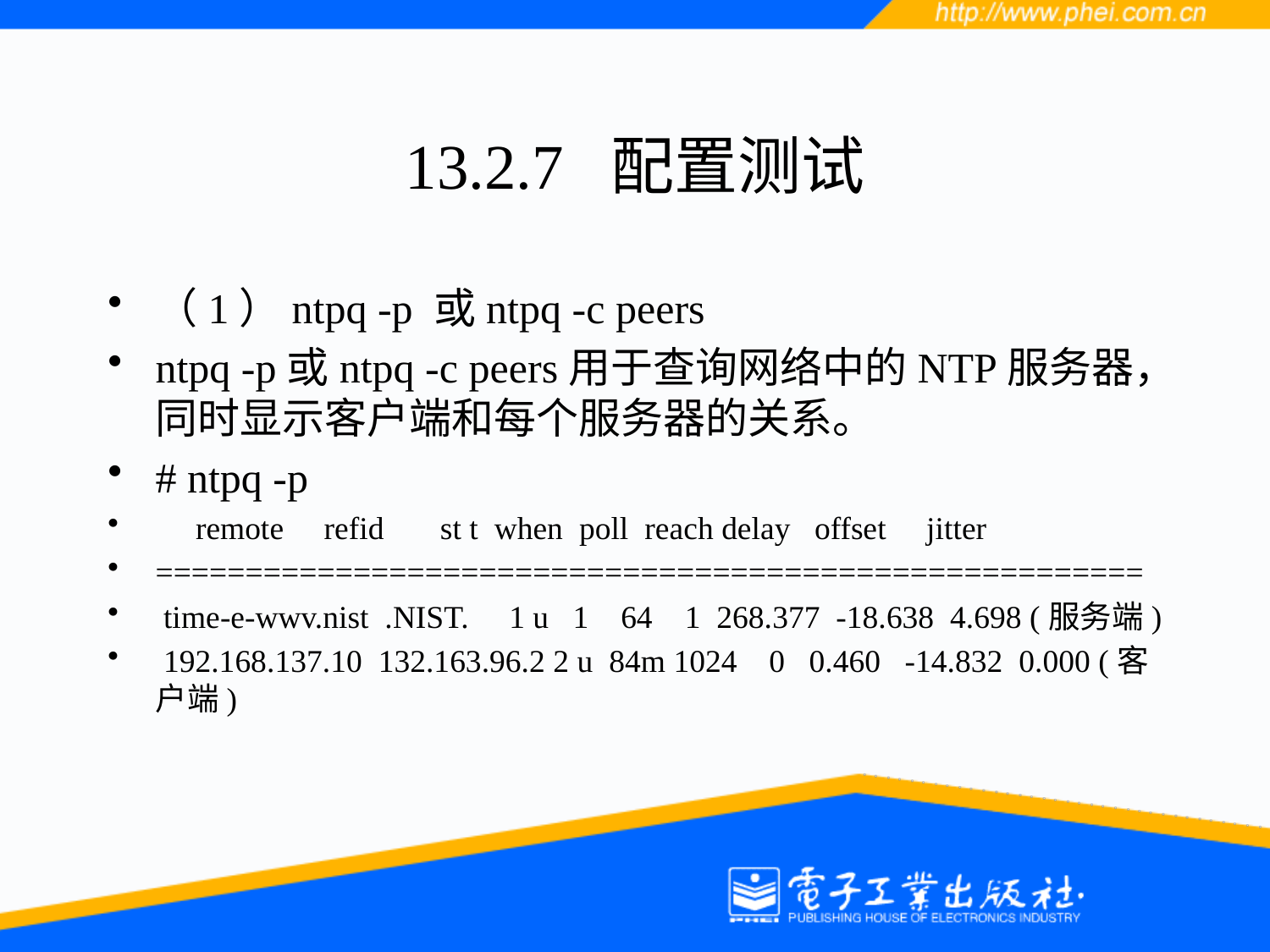

# 13.2.7  配置测试
（1）ntpq -p 或ntpq -c peers
ntpq -p或ntpq -c peers用于查询网络中的NTP服务器，同时显示客户端和每个服务器的关系。
# ntpq -p
     remote     refid       st t  when  poll  reach delay   offset     jitter
=======================================================
 time-e-wwv.nist  .NIST.     1 u   1    64    1  268.377  -18.638  4.698 (服务端)
 192.168.137.10  132.163.96.2 2 u  84m 1024    0   0.460   -14.832  0.000 (客户端)